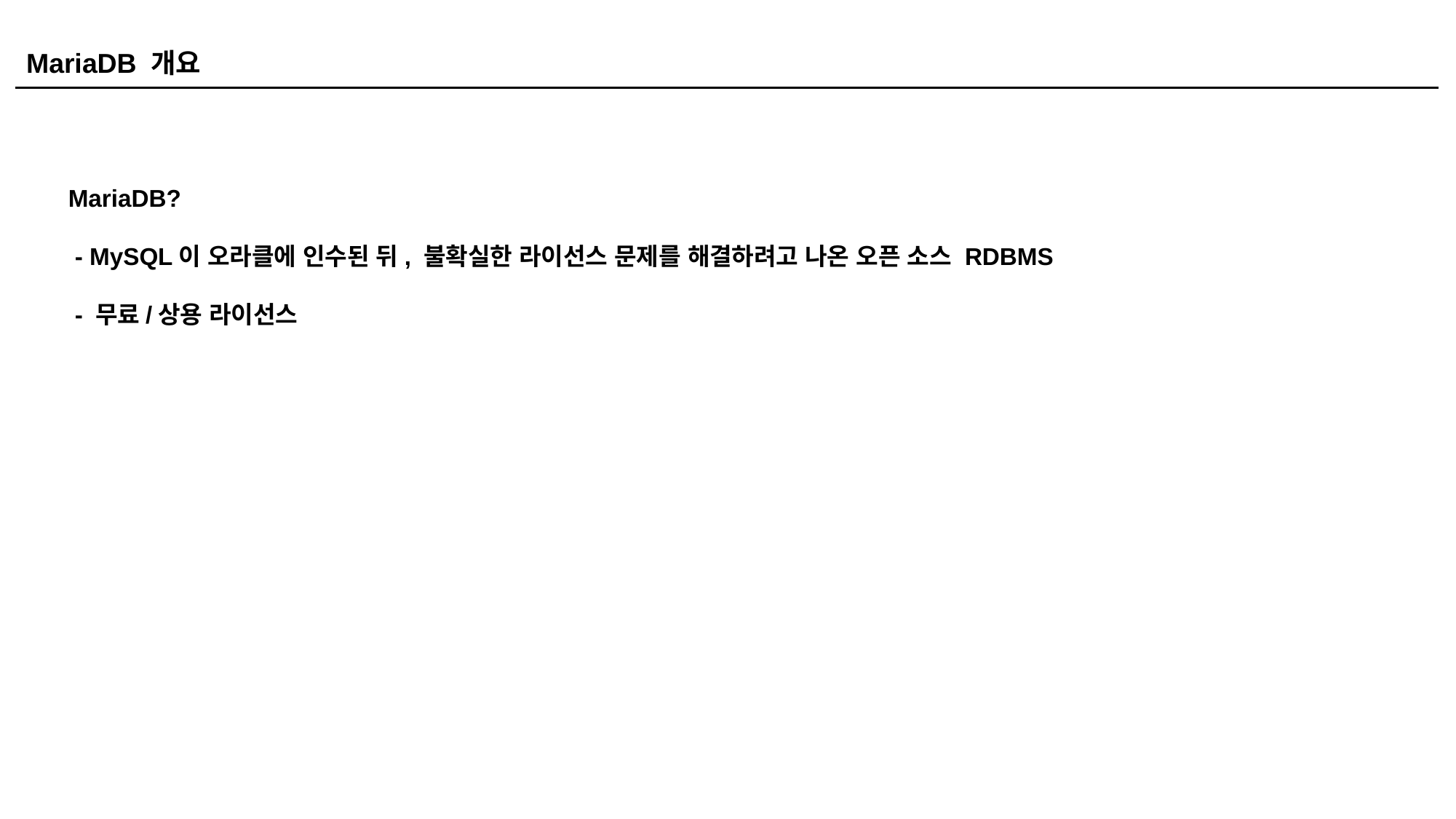

MariaDB 개요
 MariaDB?
  - MySQL이 오라클에 인수된 뒤, 불확실한 라이선스 문제를 해결하려고 나온 오픈 소스 RDBMS
  - 무료/상용 라이선스